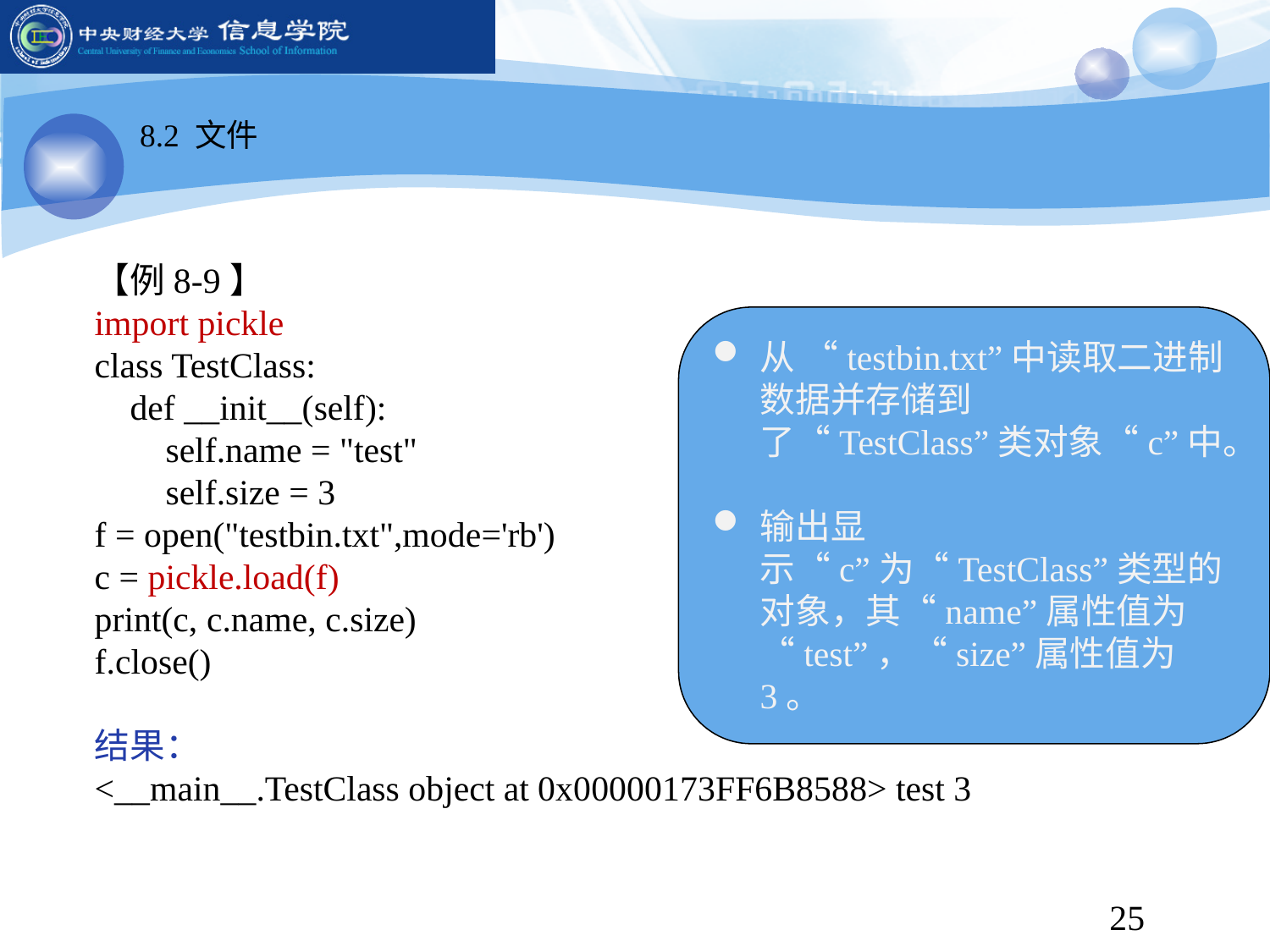

8.2 文件
【例8-9】
import pickle
class TestClass:
    def __init__(self):
        self.name = "test"
        self.size = 3
f = open("testbin.txt",mode='rb')
c = pickle.load(f)
print(c, c.name, c.size)
f.close()

结果：
<__main__.TestClass object at 0x00000173FF6B8588> test 3
从 “testbin.txt”中读取二进制数据并存储到了“TestClass”类对象“c”中。

输出显示“c”为“TestClass”类型的对象，其“name”属性值为“test”，“size”属性值为3。